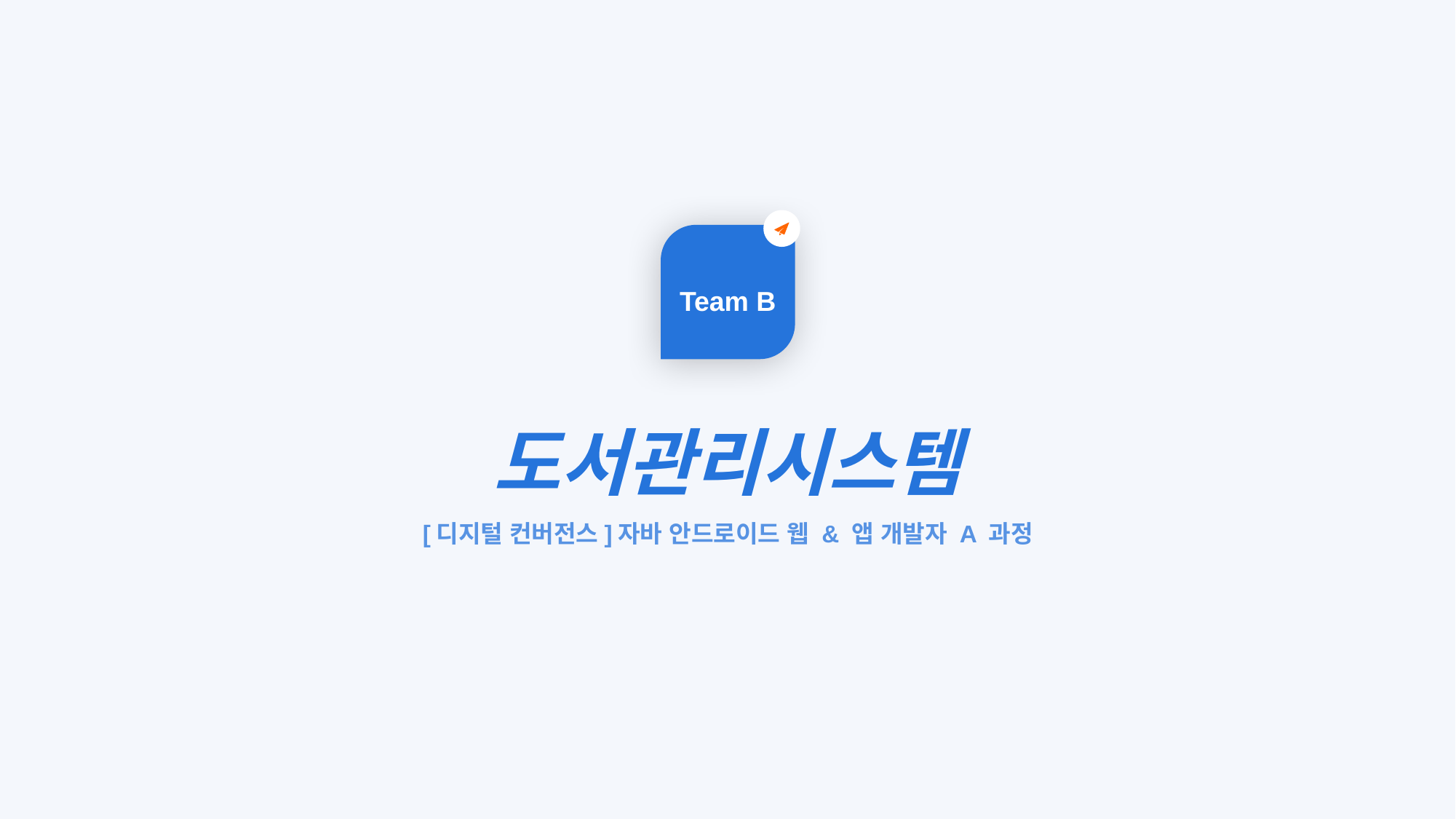

Team B
도서관리시스템
[디지털 컨버전스]자바 안드로이드 웹 & 앱 개발자 A 과정